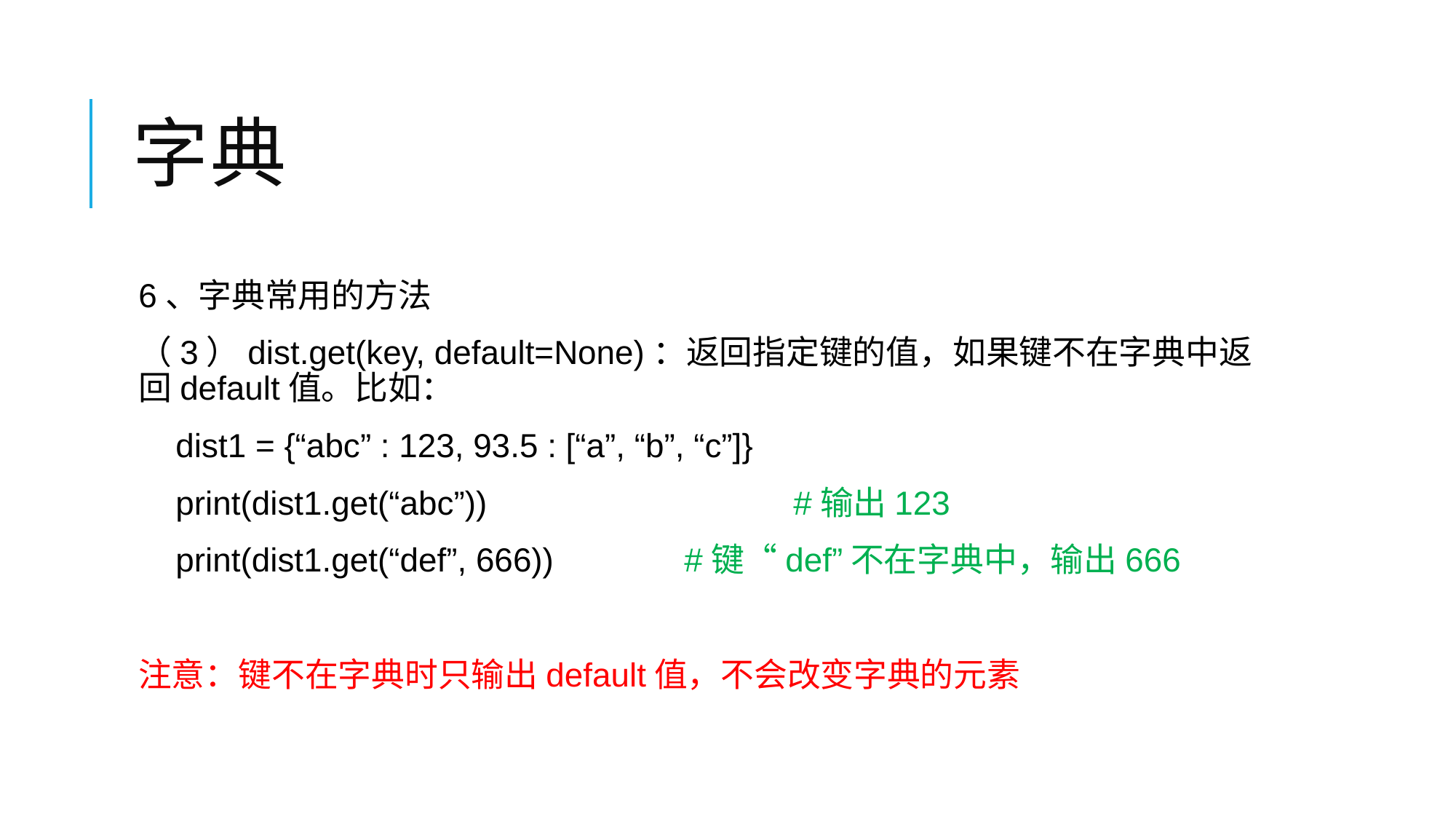

# 字典
6、字典常用的方法
（3）dist.get(key, default=None)：返回指定键的值，如果键不在字典中返回default值。比如：
    dist1 = {“abc” : 123, 93.5 : [“a”, “b”, “c”]}
    print(dist1.get(“abc”))			#输出123
    print(dist1.get(“def”, 666))		#键“def”不在字典中，输出666

注意：键不在字典时只输出default值，不会改变字典的元素